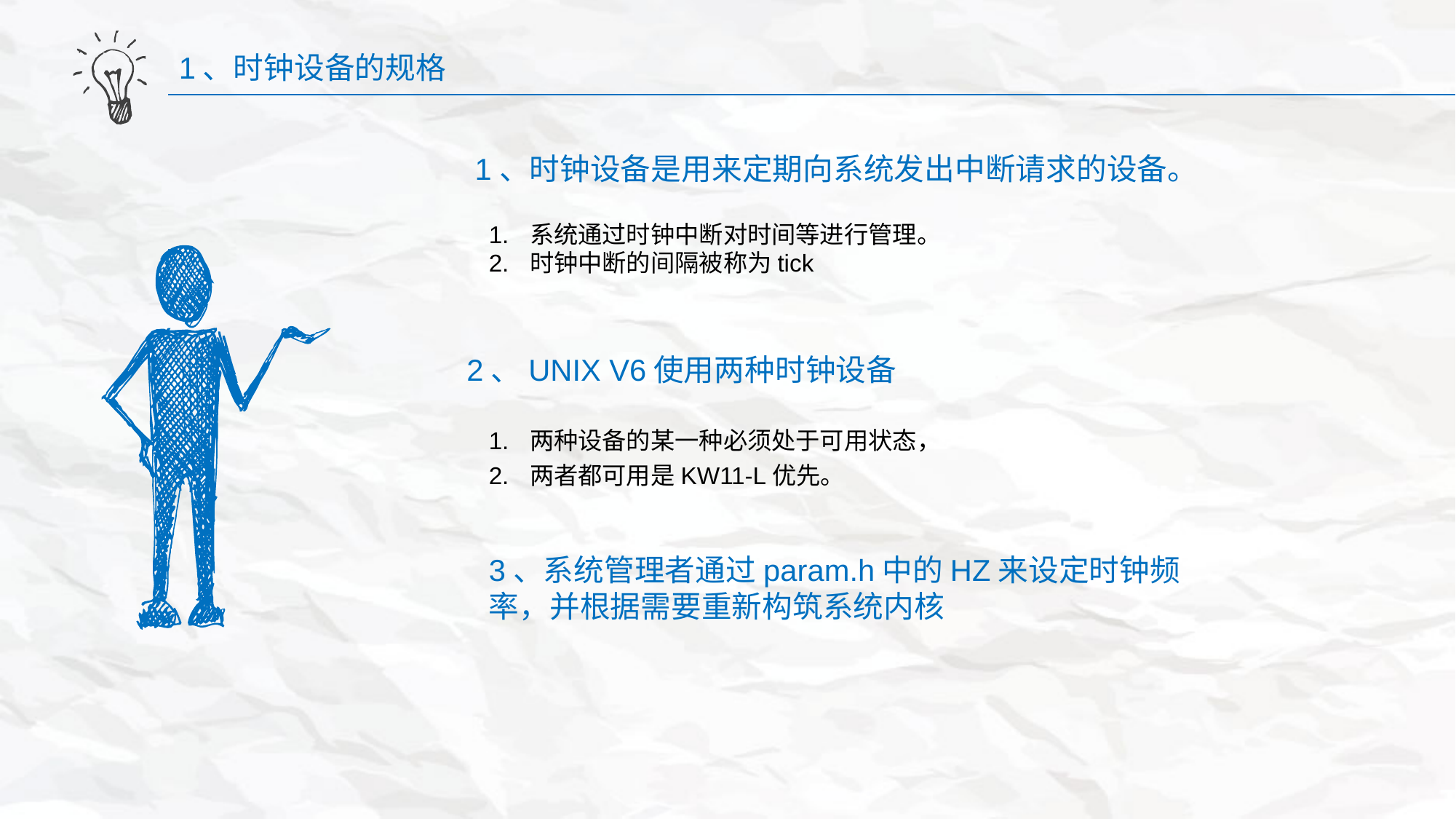

1、时钟设备的规格
1、时钟设备是用来定期向系统发出中断请求的设备。
系统通过时钟中断对时间等进行管理。
时钟中断的间隔被称为tick
2、UNIX V6使用两种时钟设备
两种设备的某一种必须处于可用状态，
两者都可用是KW11-L优先。
3、系统管理者通过param.h中的HZ来设定时钟频率，并根据需要重新构筑系统内核